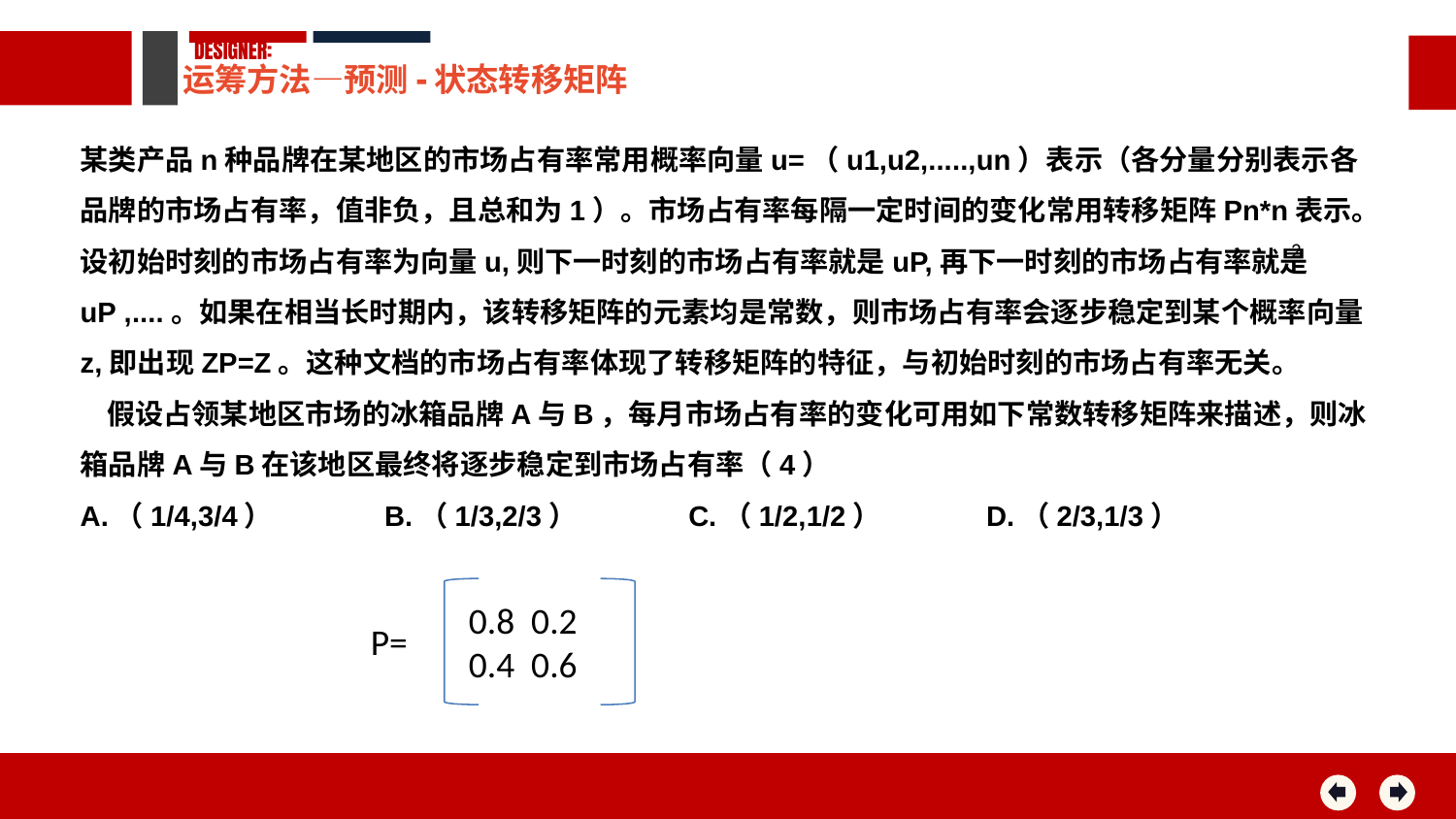

DESIGNER:
运筹方法—预测-状态转移矩阵
某类产品n种品牌在某地区的市场占有率常用概率向量u=（u1,u2,.....,un）表示（各分量分别表示各品牌的市场占有率，值非负，且总和为1）。市场占有率每隔一定时间的变化常用转移矩阵Pn*n表示。设初始时刻的市场占有率为向量u,则下一时刻的市场占有率就是uP,再下一时刻的市场占有率就是uP ,....。如果在相当长时期内，该转移矩阵的元素均是常数，则市场占有率会逐步稳定到某个概率向量z,即出现ZP=Z。这种文档的市场占有率体现了转移矩阵的特征，与初始时刻的市场占有率无关。
   假设占领某地区市场的冰箱品牌A与B，每月市场占有率的变化可用如下常数转移矩阵来描述，则冰箱品牌A与B在该地区最终将逐步稳定到市场占有率（4）
A.（1/4,3/4）                B.（1/3,2/3）                C.（1/2,1/2）               D.（2/3,1/3）
2

0.8  0.2
0.4  0.6
P=